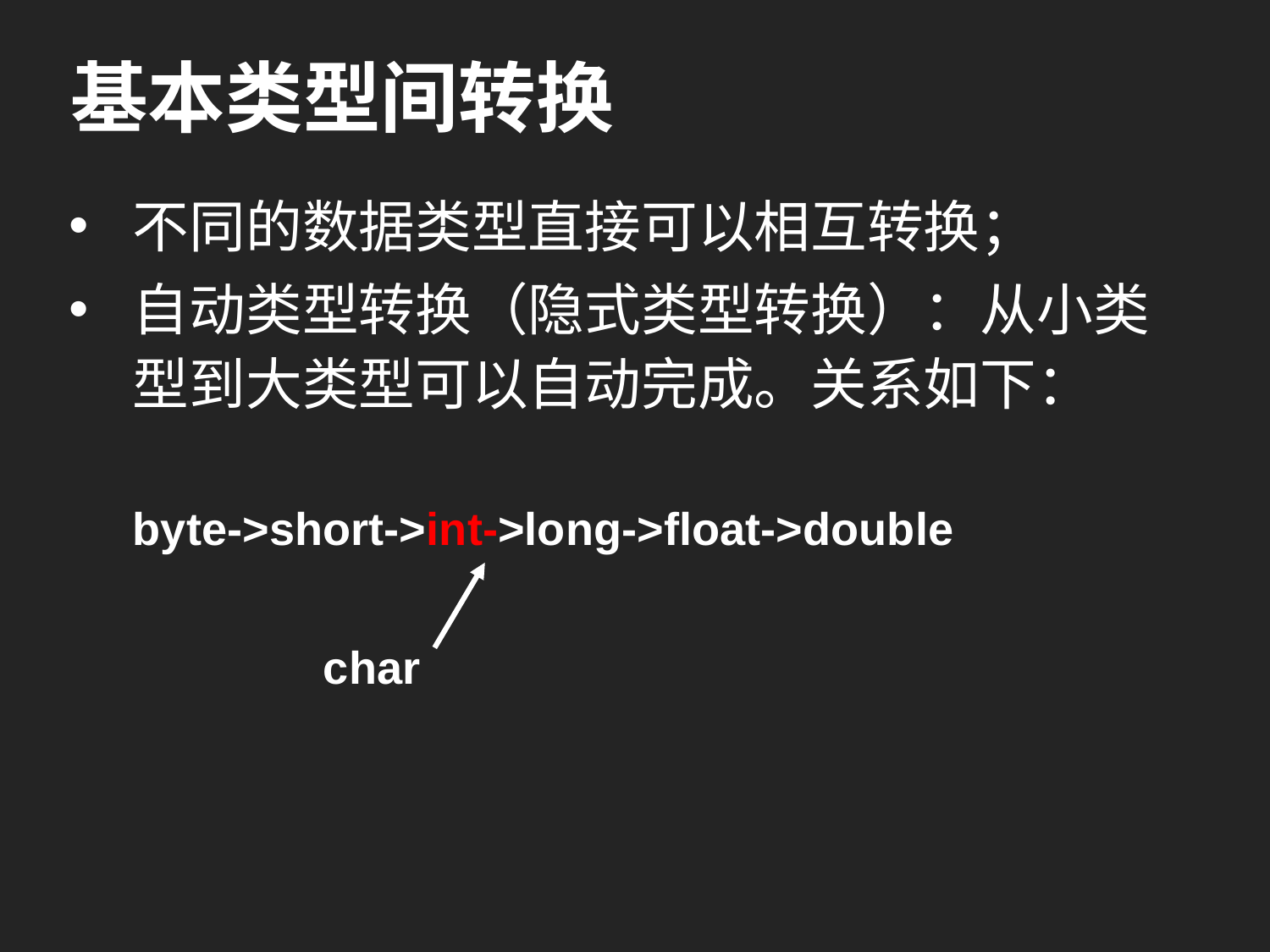

# 基本类型间转换
不同的数据类型直接可以相互转换；
自动类型转换（隐式类型转换）：从小类型到大类型可以自动完成。关系如下：

     byte->short->int->long->float->double

	  	char